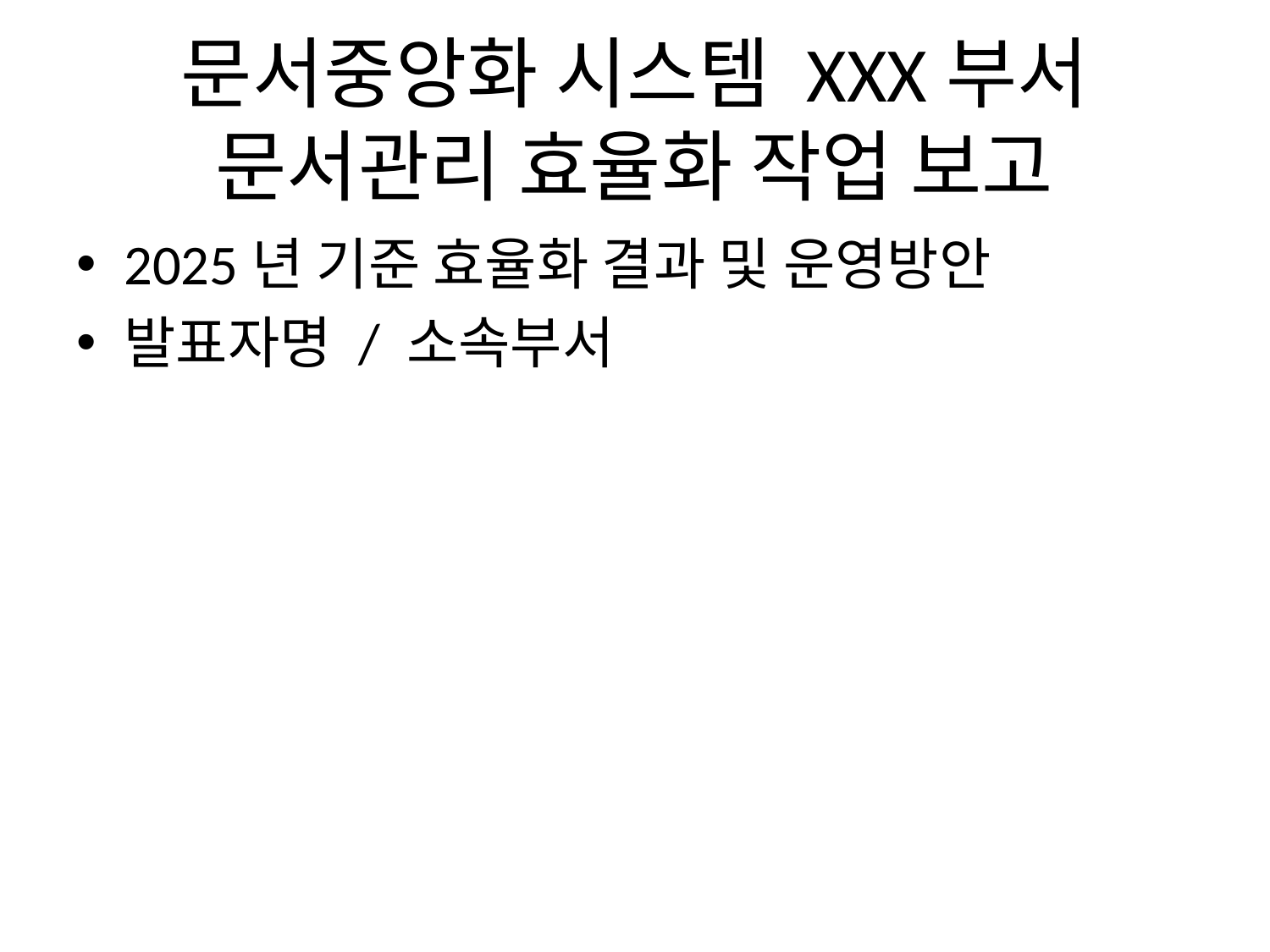

# 문서중앙화 시스템 XXX부서 문서관리 효율화 작업 보고
2025년 기준 효율화 결과 및 운영방안
발표자명 / 소속부서